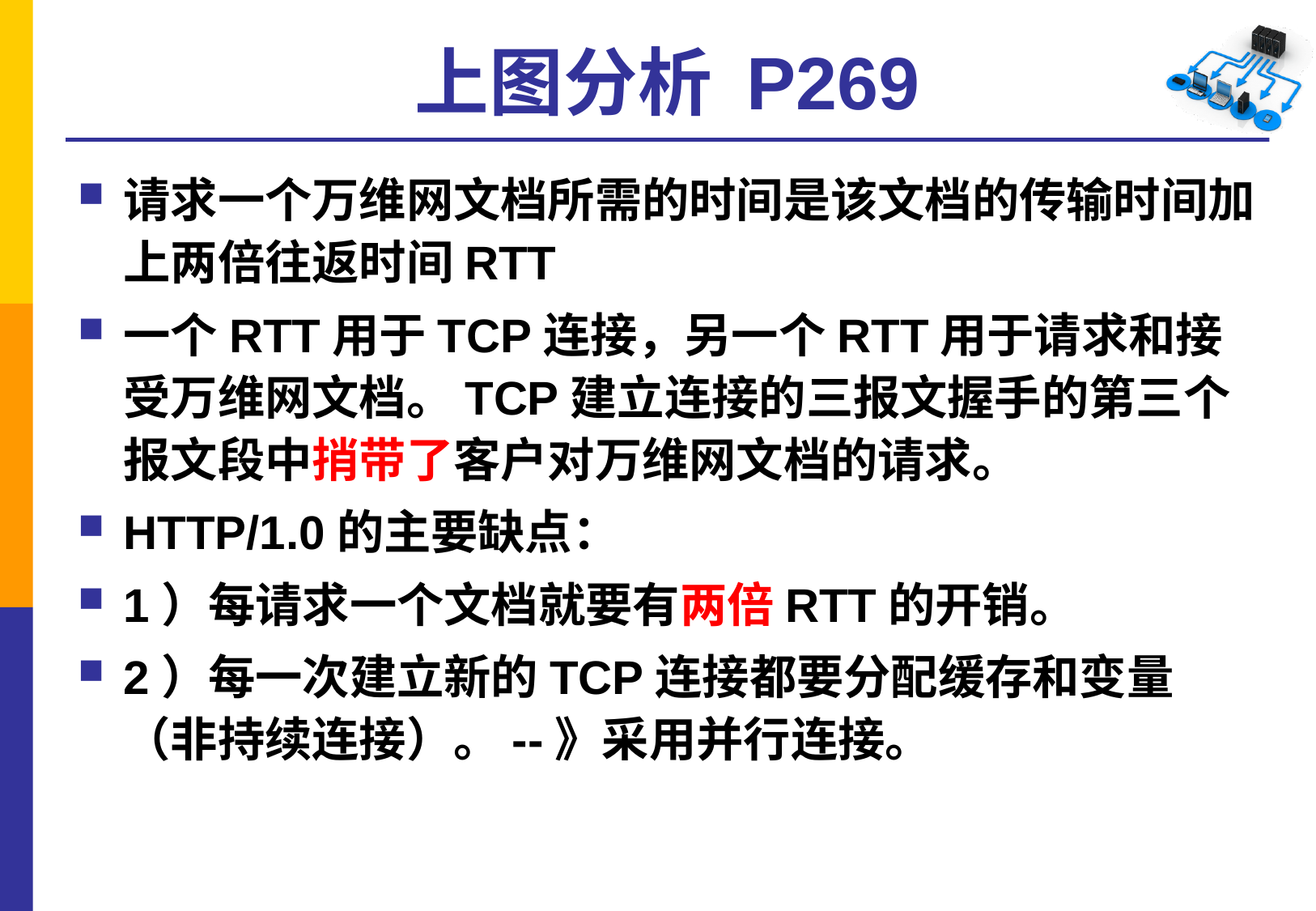

# 上图分析 P269
请求一个万维网文档所需的时间是该文档的传输时间加上两倍往返时间RTT
一个RTT用于TCP连接，另一个RTT用于请求和接受万维网文档。TCP建立连接的三报文握手的第三个报文段中捎带了客户对万维网文档的请求。
HTTP/1.0的主要缺点：
1）每请求一个文档就要有两倍RTT的开销。
2）每一次建立新的TCP连接都要分配缓存和变量（非持续连接）。--》采用并行连接。